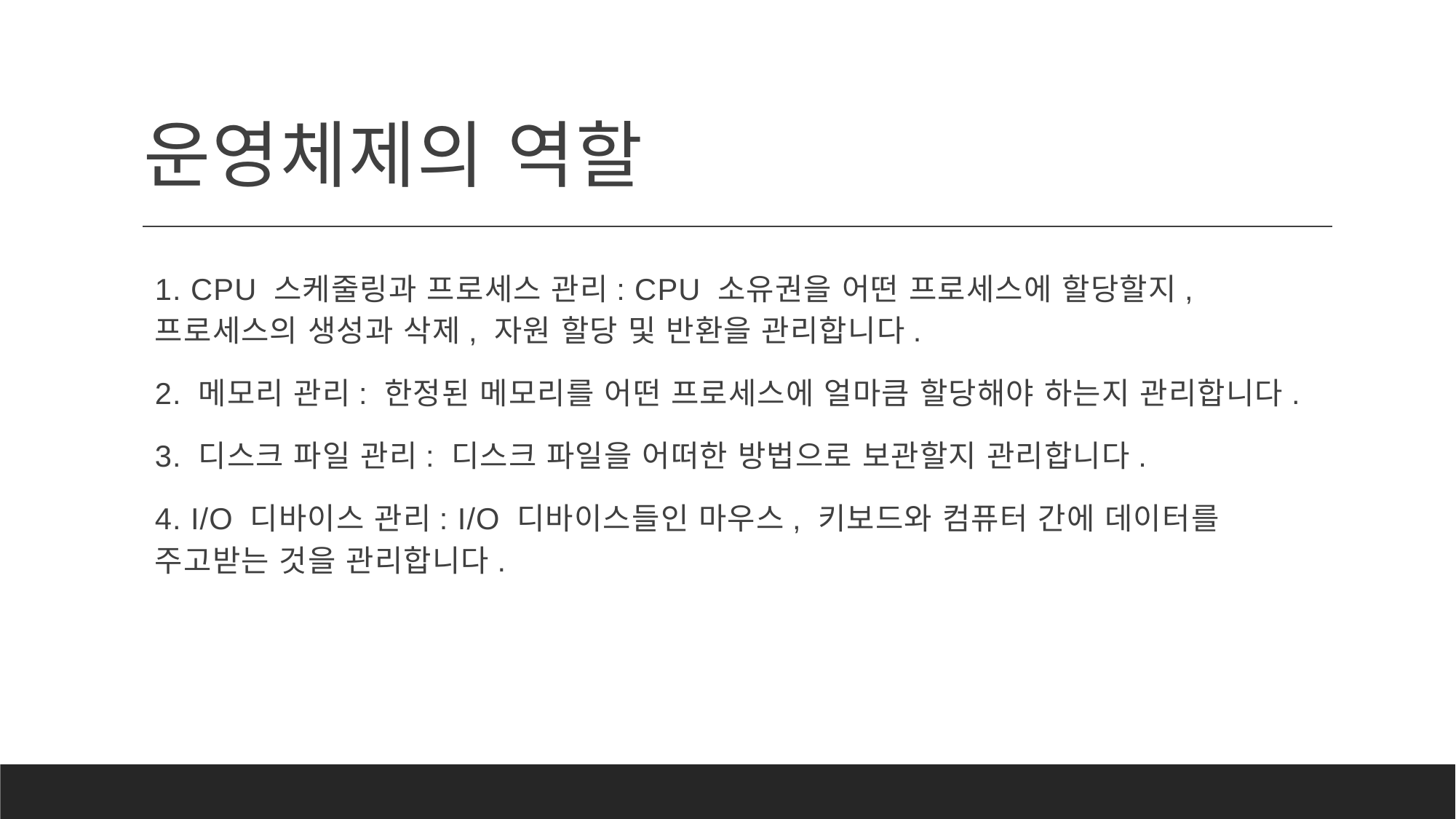

# 운영체제의 역할
1. CPU 스케줄링과 프로세스 관리: CPU 소유권을 어떤 프로세스에 할당할지, 프로세스의 생성과 삭제, 자원 할당 및 반환을 관리합니다.
2. 메모리 관리: 한정된 메모리를 어떤 프로세스에 얼마큼 할당해야 하는지 관리합니다.
3. 디스크 파일 관리: 디스크 파일을 어떠한 방법으로 보관할지 관리합니다.
4. I/O 디바이스 관리: I/O 디바이스들인 마우스, 키보드와 컴퓨터 간에 데이터를 주고받는 것을 관리합니다.